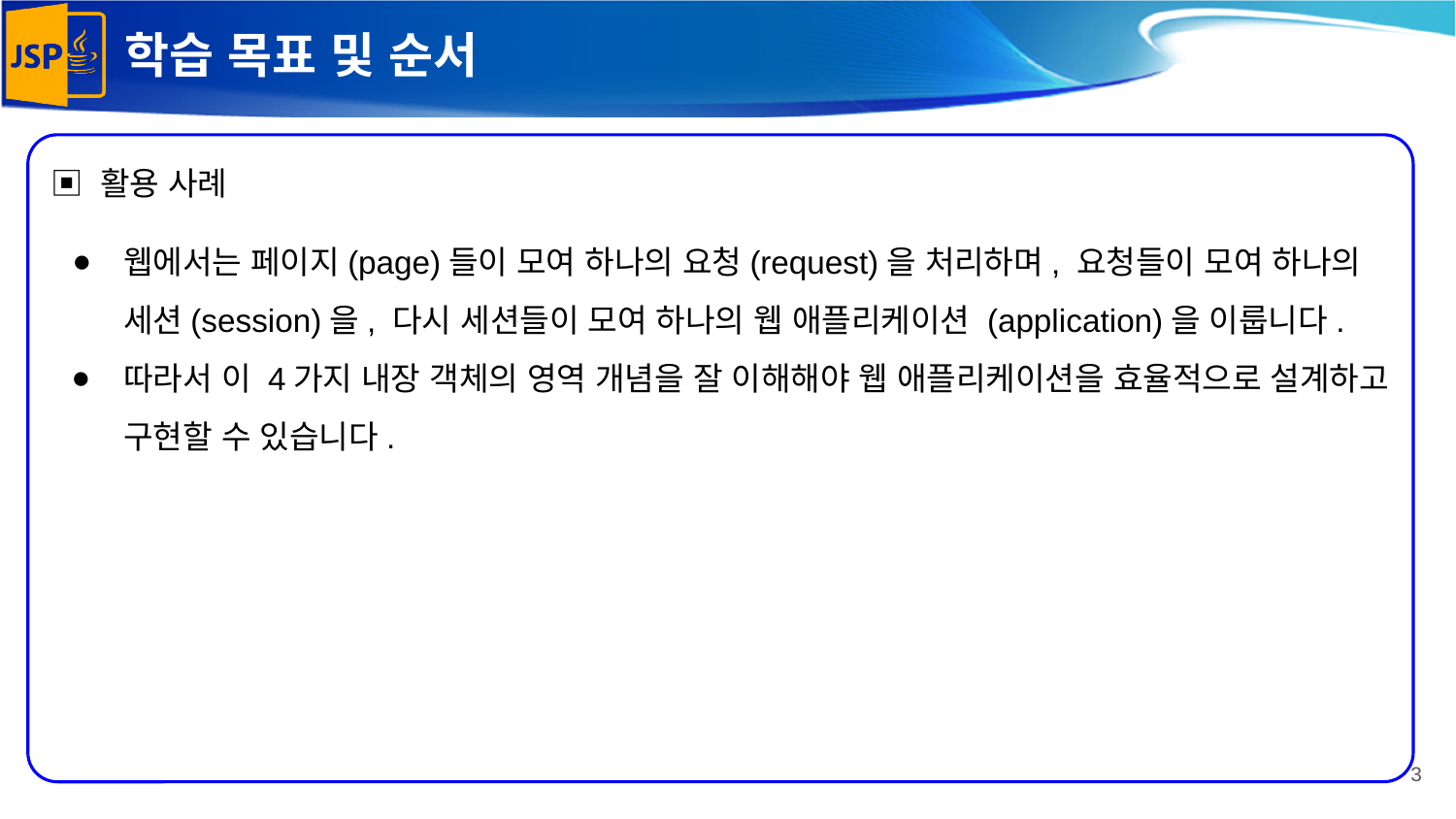

# 학습 목표 및 순서
▣ 활용 사례
웹에서는 페이지(page)들이 모여 하나의 요청(request)을 처리하며, 요청들이 모여 하나의 세션(session)을, 다시 세션들이 모여 하나의 웹 애플리케이션 (application)을 이룹니다.
따라서 이 4가지 내장 객체의 영역 개념을 잘 이해해야 웹 애플리케이션을 효율적으로 설계하고 구현할 수 있습니다.

3